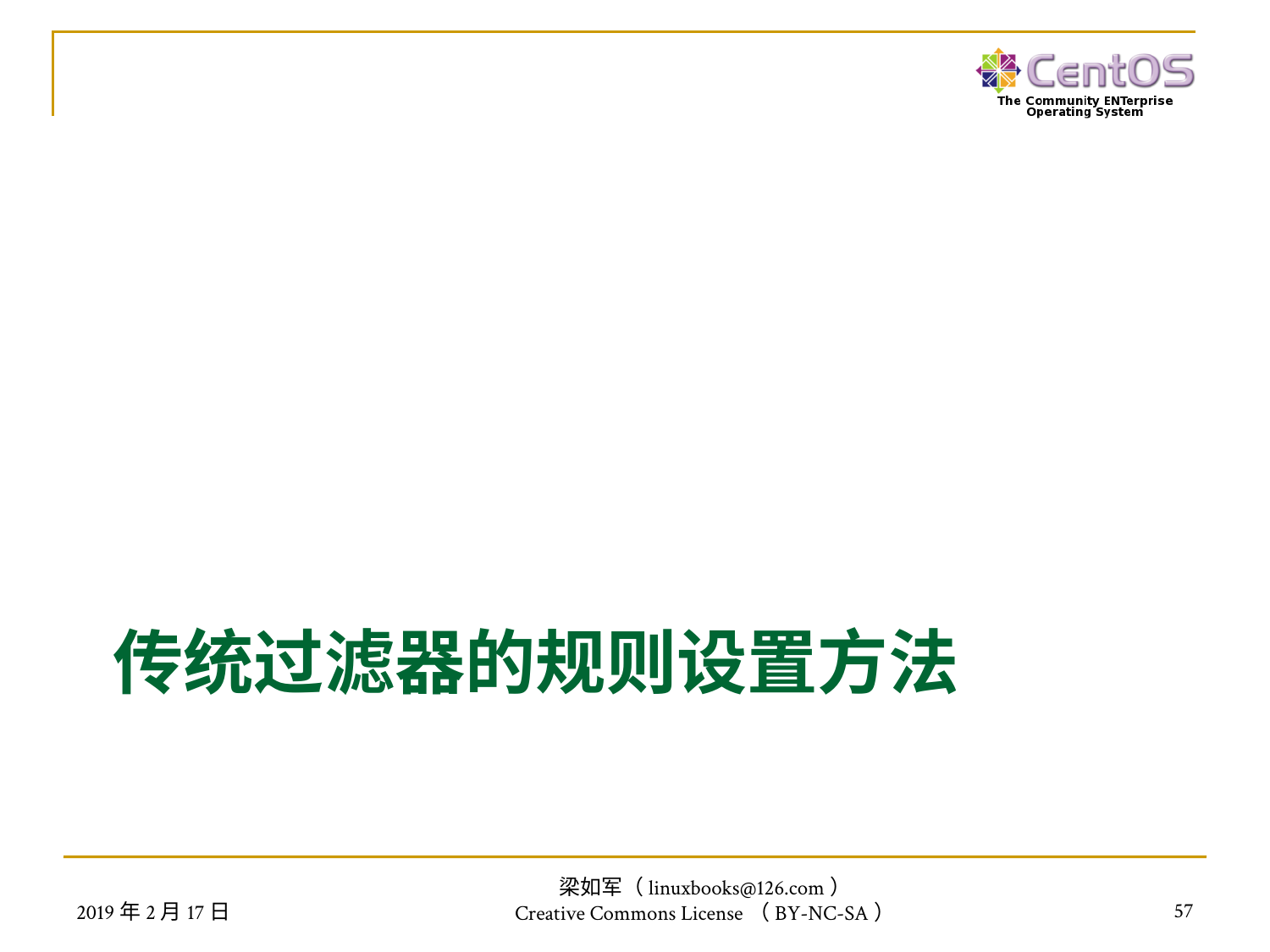

# 传统过滤器的规则设置方法
2019年2月17日
57
梁如军（linuxbooks@126.com）
Creative Commons License（BY-NC-SA）